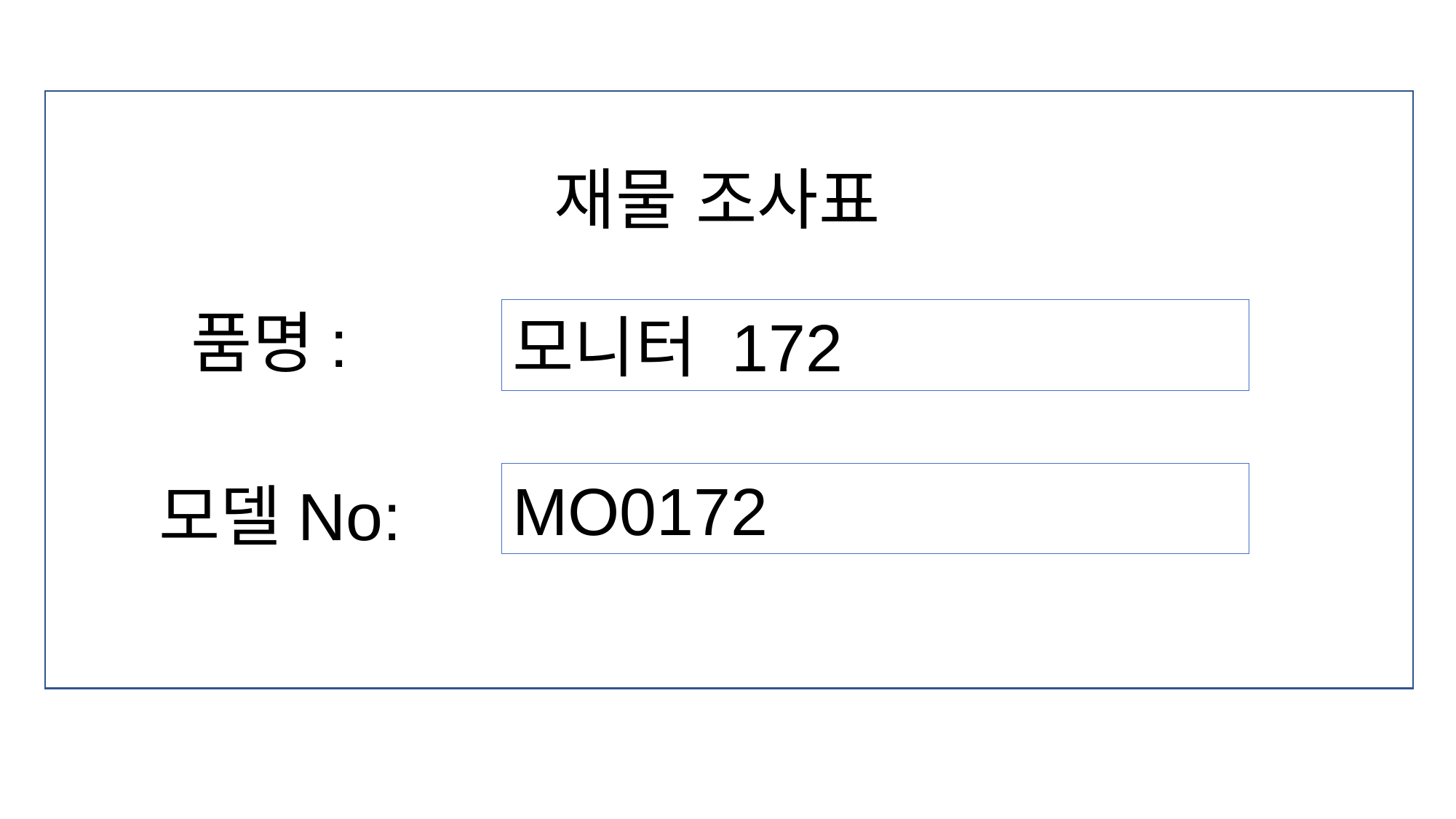

재물 조사표
품명:
모니터 172
MO0172
모델No: